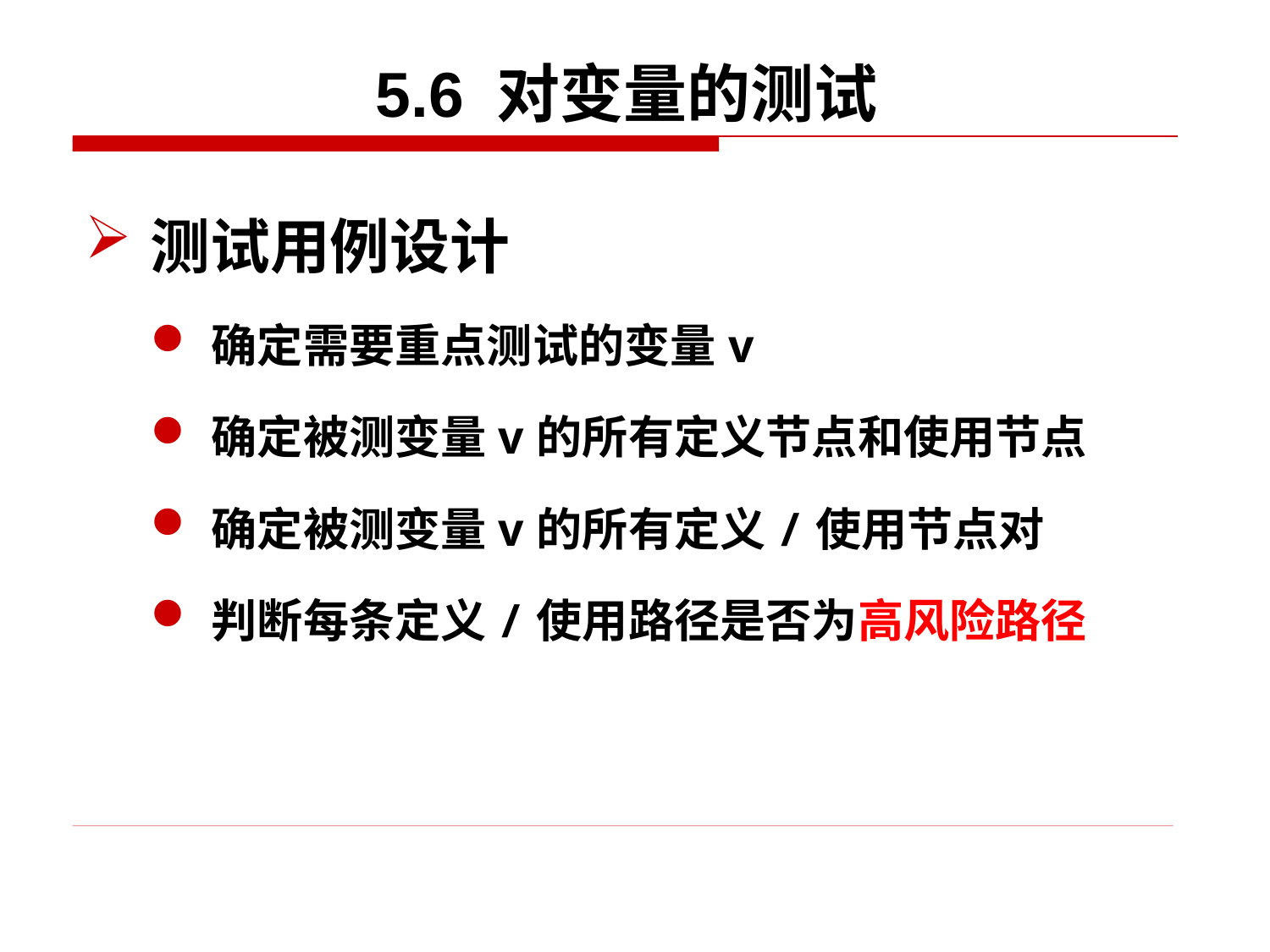

# 5.6 对变量的测试
测试用例设计
确定需要重点测试的变量v
确定被测变量v的所有定义节点和使用节点
确定被测变量v的所有定义/使用节点对
判断每条定义/使用路径是否为高风险路径